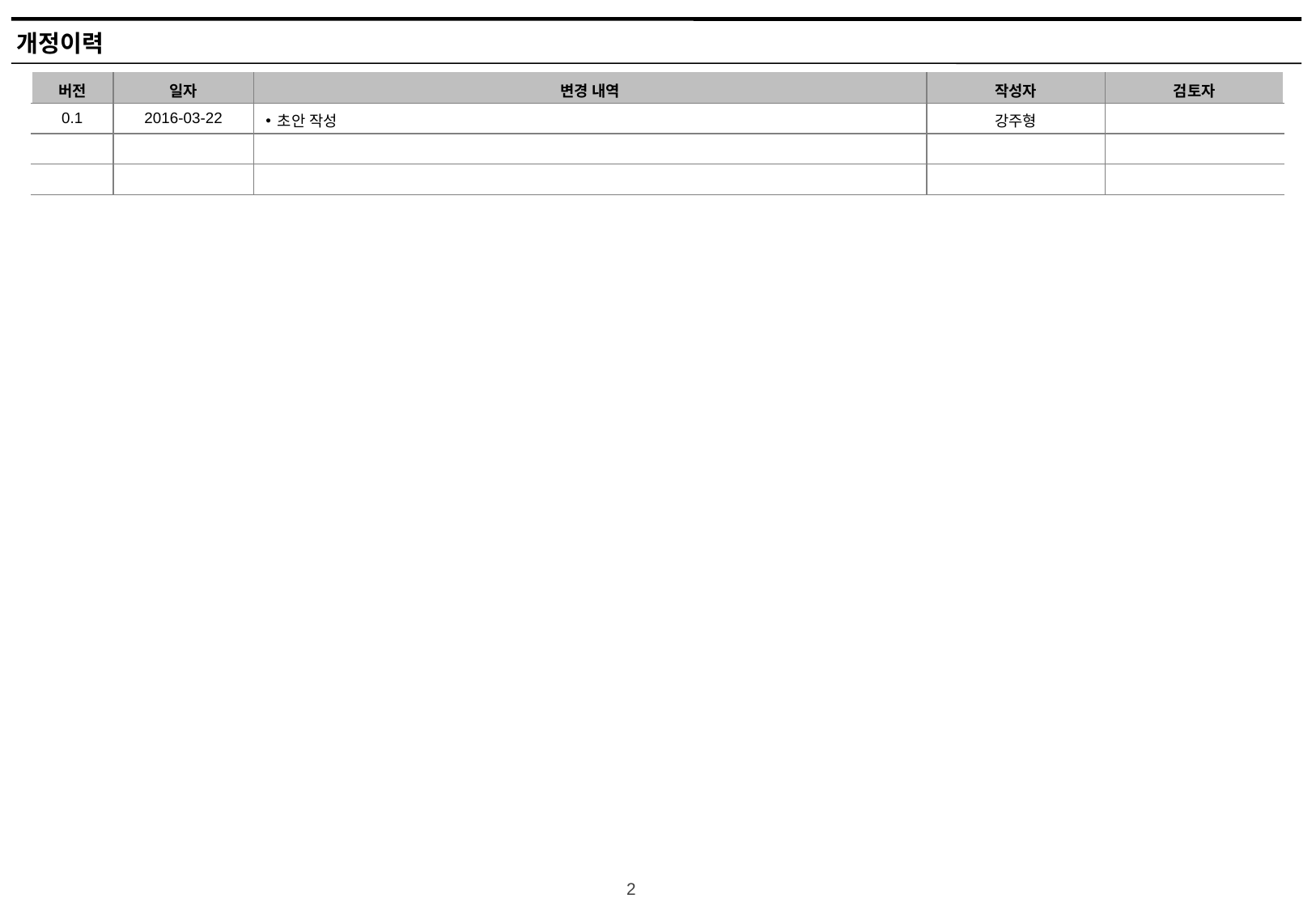

개정이력
| 버전 | 일자 | 변경 내역 | 작성자 | 검토자 |
| --- | --- | --- | --- | --- |
| 0.1 | 2016-03-22 | 초안 작성 | 강주형 |  |
|  |  |  |  |  |
|  |  |  |  |  |